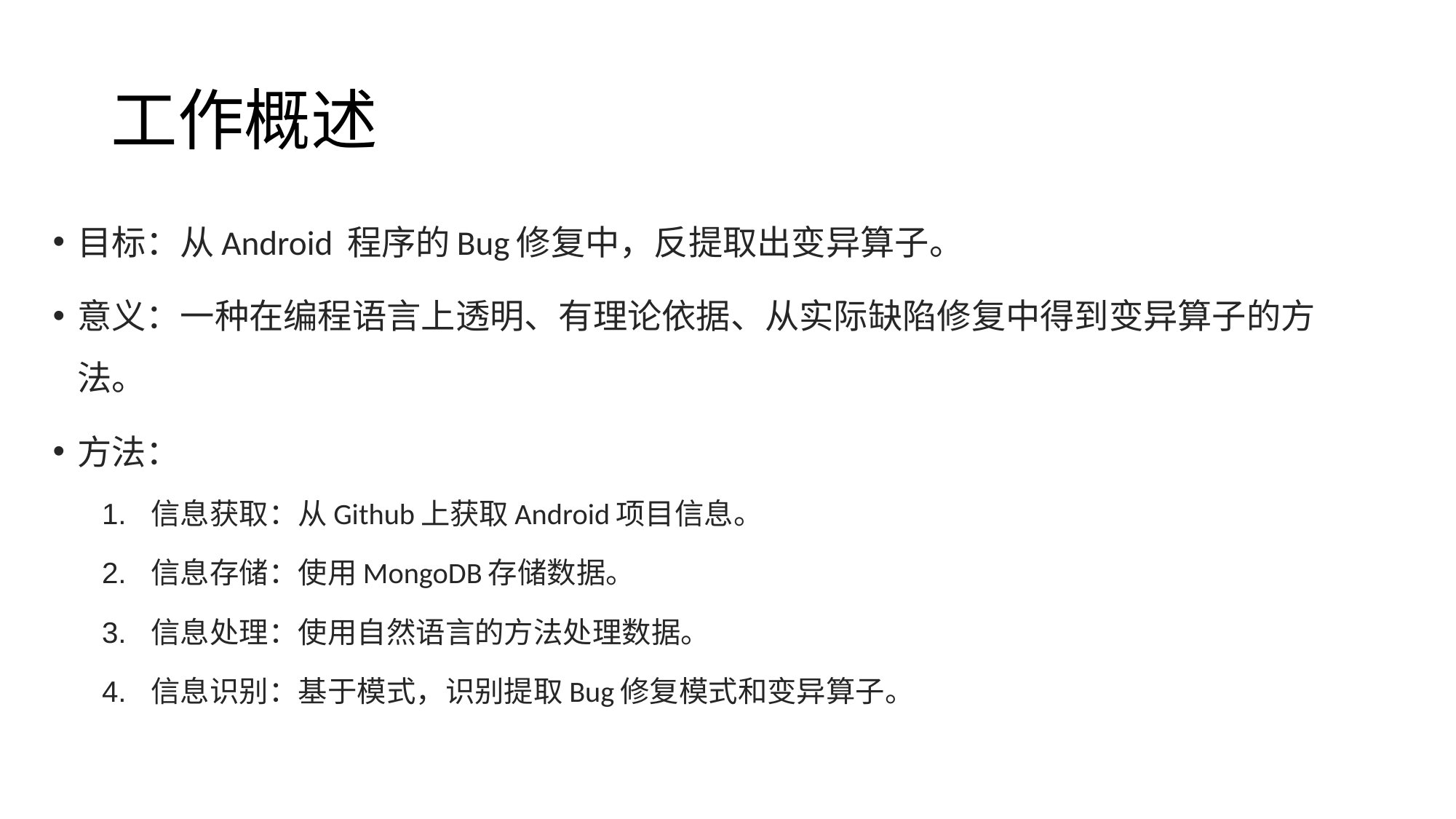

# 工作概述
目标：从Android 程序的Bug修复中，反提取出变异算子。
意义：一种在编程语言上透明、有理论依据、从实际缺陷修复中得到变异算子的方法。
方法：
信息获取：从Github上获取Android项目信息。
信息存储：使用MongoDB存储数据。
信息处理：使用自然语言的方法处理数据。
信息识别：基于模式，识别提取Bug修复模式和变异算子。